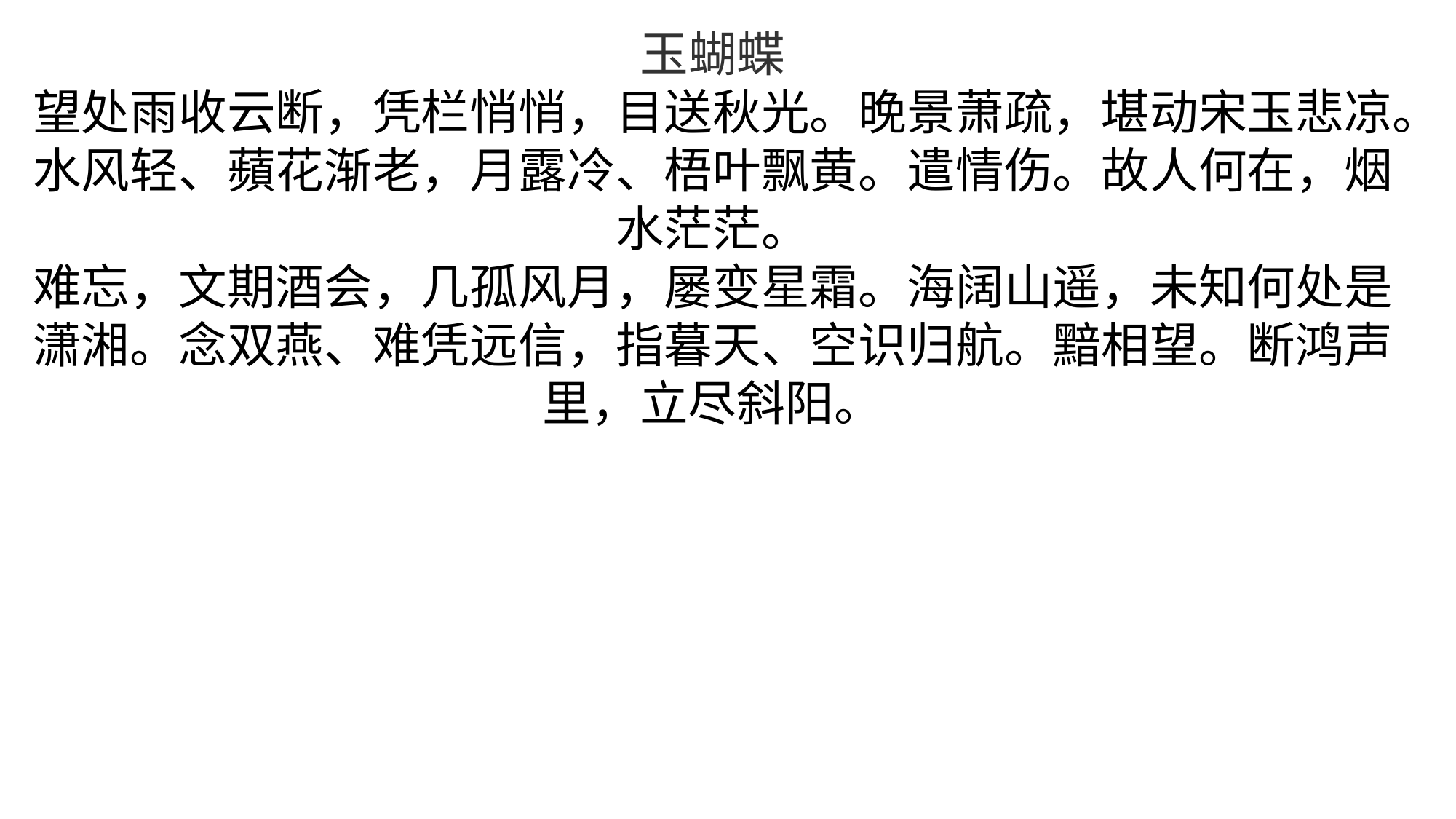

玉蝴蝶
望处雨收云断，凭栏悄悄，目送秋光。晚景萧疏，堪动宋玉悲凉。水风轻、蘋花渐老，月露冷、梧叶飘黄。遣情伤。故人何在，烟水茫茫。
难忘，文期酒会，几孤风月，屡变星霜。海阔山遥，未知何处是潇湘。念双燕、难凭远信，指暮天、空识归航。黯相望。断鸿声里，立尽斜阳。